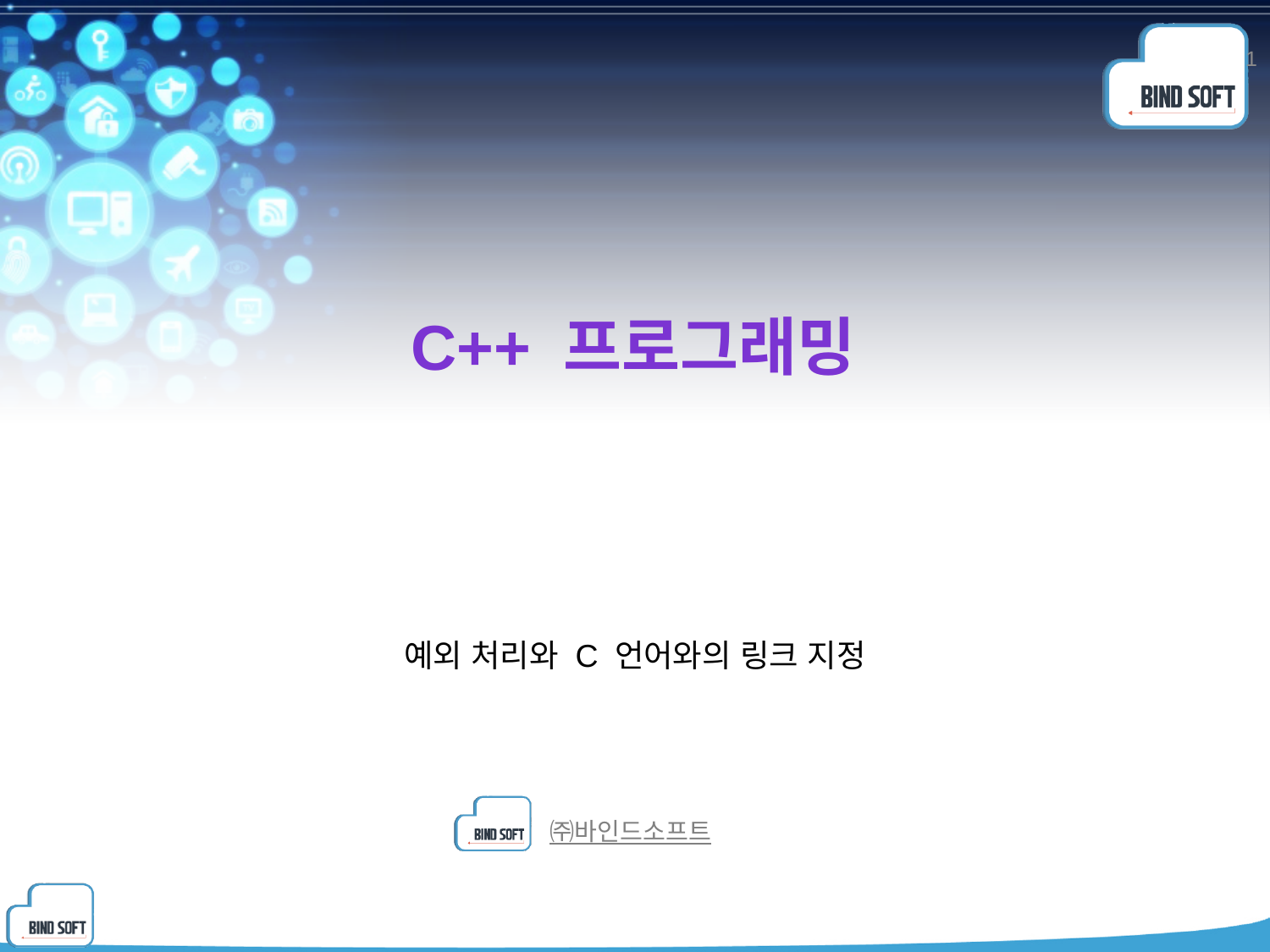

1
# c++ 프로그래밍
예외 처리와 C 언어와의 링크 지정